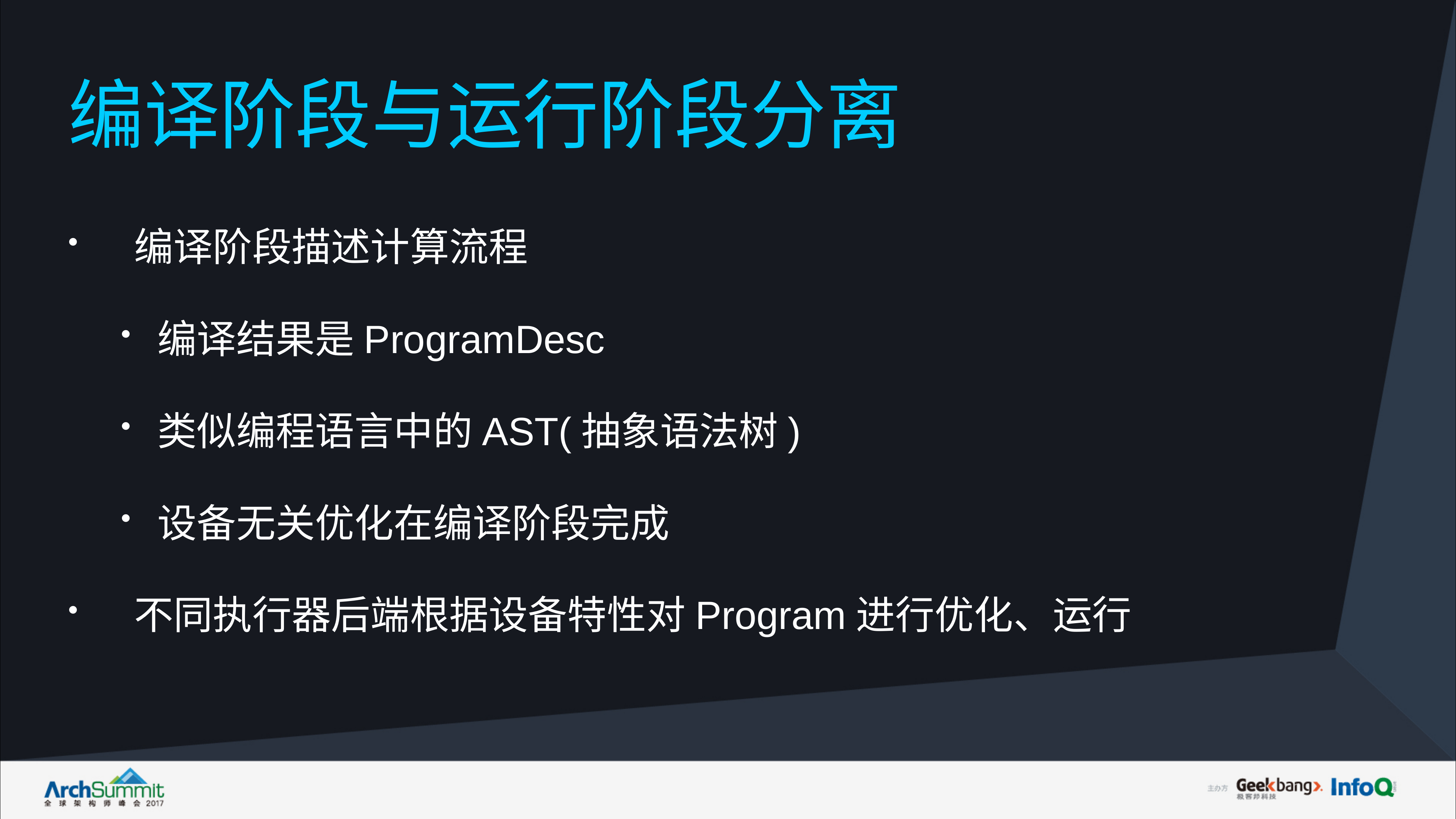

# 编译阶段与运行阶段分离
编译阶段描述计算流程
编译结果是ProgramDesc
类似编程语言中的AST(抽象语法树)
设备无关优化在编译阶段完成
不同执行器后端根据设备特性对Program进行优化、运行